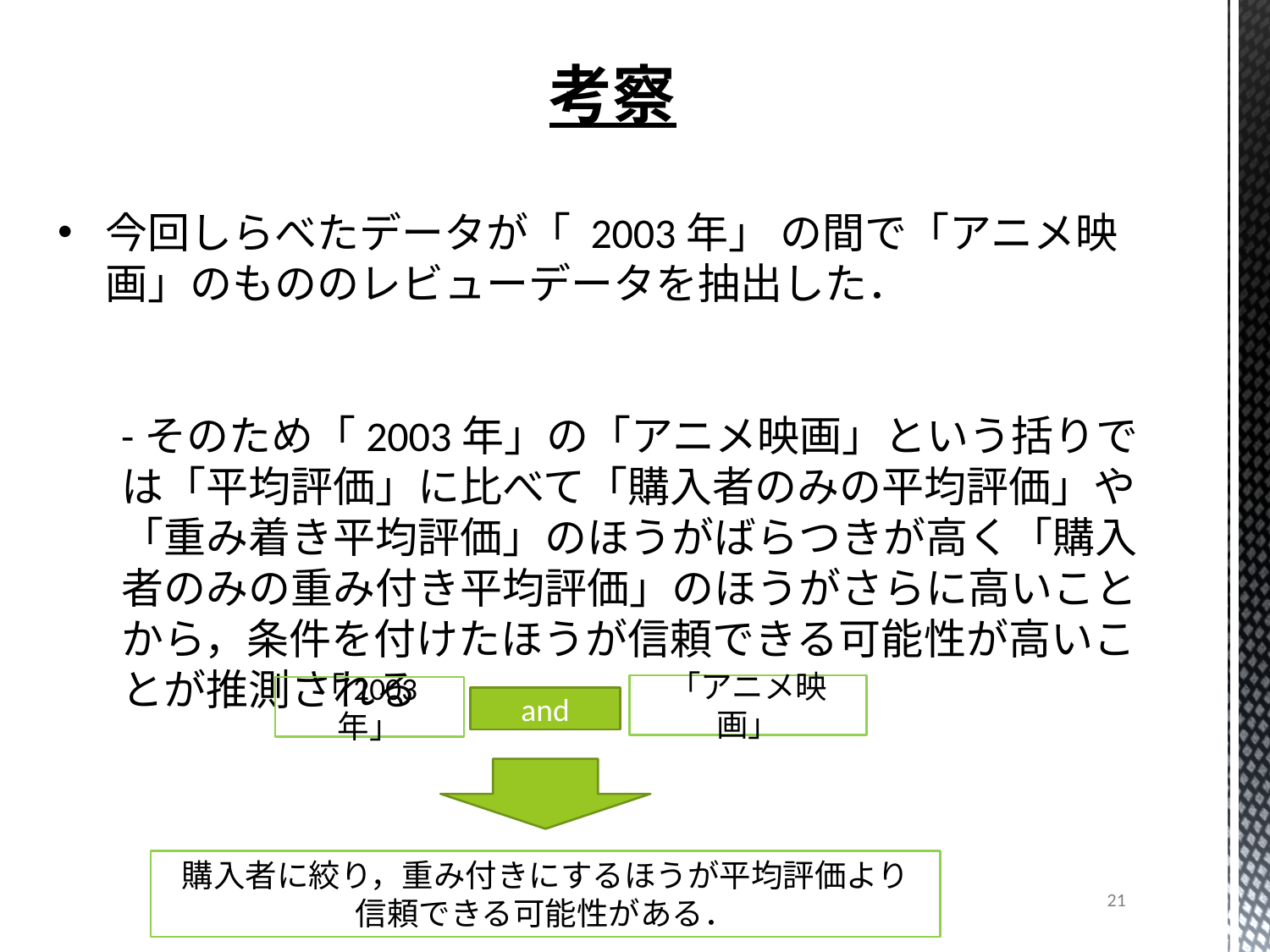

考察
今回しらべたデータが「 2003年」 の間で「アニメ映画」のもののレビューデータを抽出した．

-そのため「2003年」の「アニメ映画」という括りでは「平均評価」に比べて「購入者のみの平均評価」や「重み着き平均評価」のほうがばらつきが高く「購入者のみの重み付き平均評価」のほうがさらに高いことから，条件を付けたほうが信頼できる可能性が高いことが推測される
「アニメ映画」
「2003年」
and

購入者に絞り，重み付きにするほうが平均評価より
信頼できる可能性がある．
21